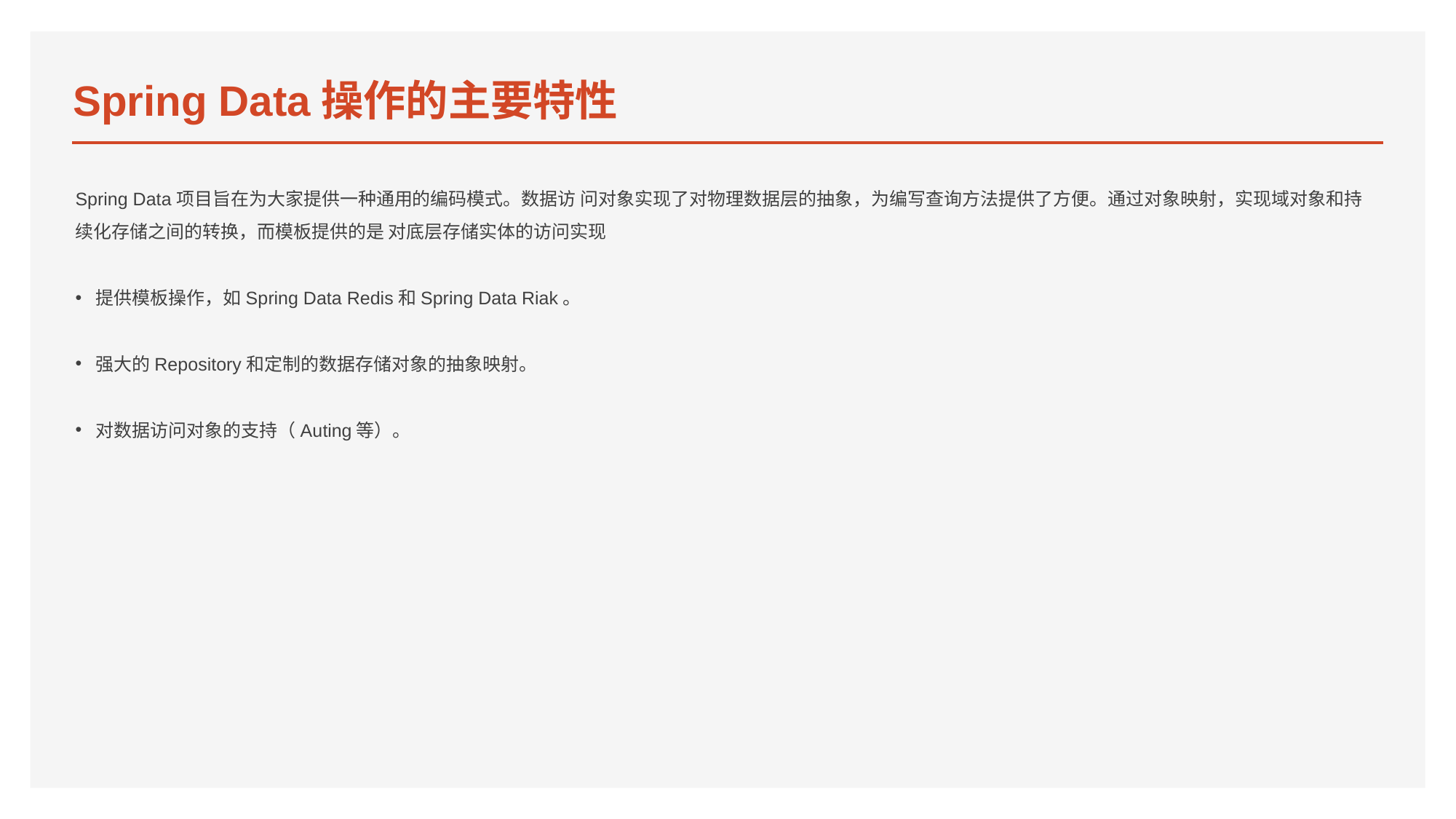

# Spring Data操作的主要特性
Spring Data项目旨在为大家提供一种通用的编码模式。数据访 问对象实现了对物理数据层的抽象，为编写查询方法提供了方便。通过对象映射，实现域对象和持续化存储之间的转换，而模板提供的是 对底层存储实体的访问实现
提供模板操作，如Spring Data Redis和Spring Data Riak。
强大的Repository和定制的数据存储对象的抽象映射。
对数据访问对象的支持（Auting等）。